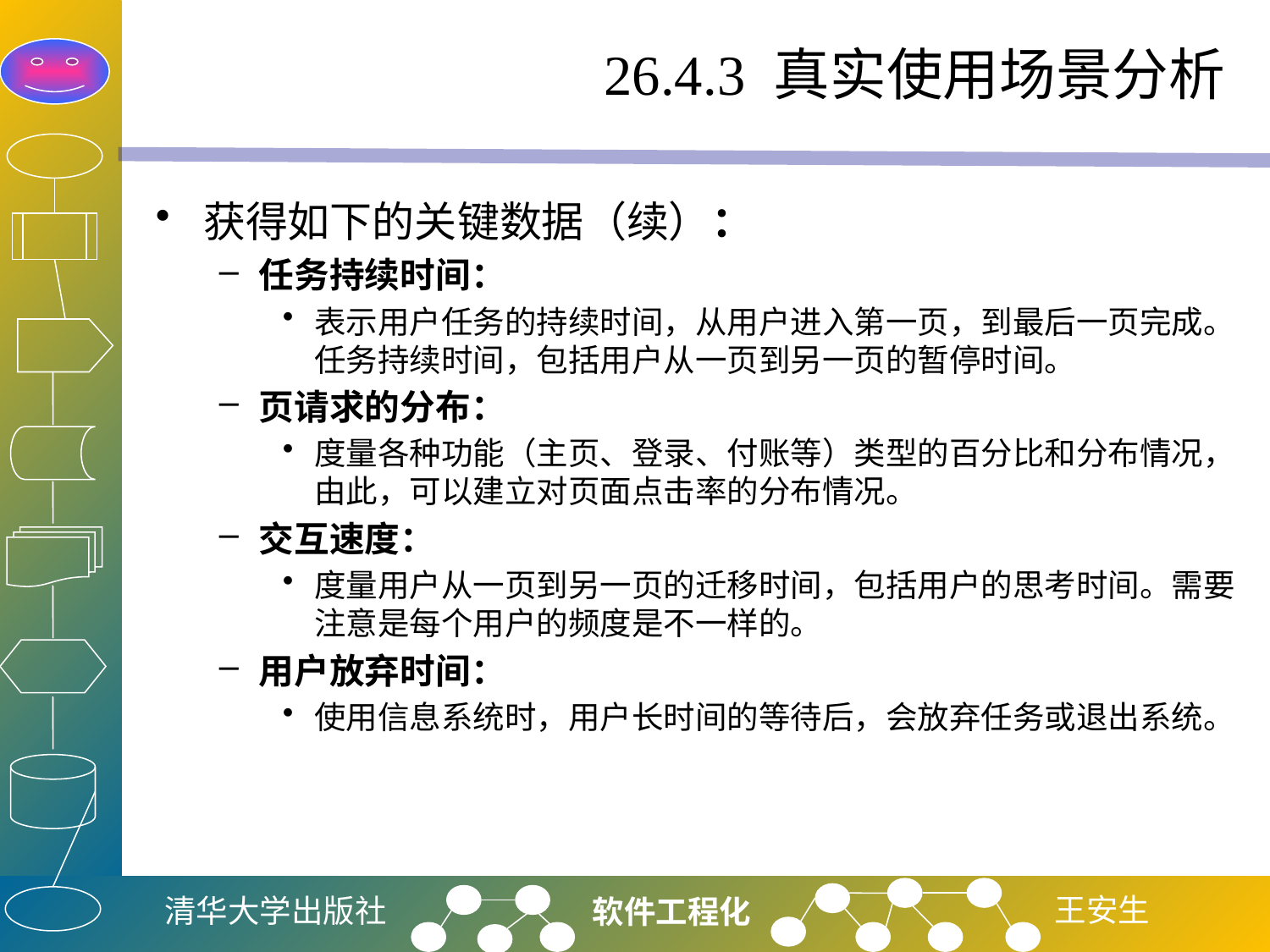

# 26.4.3 真实使用场景分析
获得如下的关键数据（续）：
任务持续时间：
表示用户任务的持续时间，从用户进入第一页，到最后一页完成。任务持续时间，包括用户从一页到另一页的暂停时间。
页请求的分布：
度量各种功能（主页、登录、付账等）类型的百分比和分布情况，由此，可以建立对页面点击率的分布情况。
交互速度：
度量用户从一页到另一页的迁移时间，包括用户的思考时间。需要注意是每个用户的频度是不一样的。
用户放弃时间：
使用信息系统时，用户长时间的等待后，会放弃任务或退出系统。